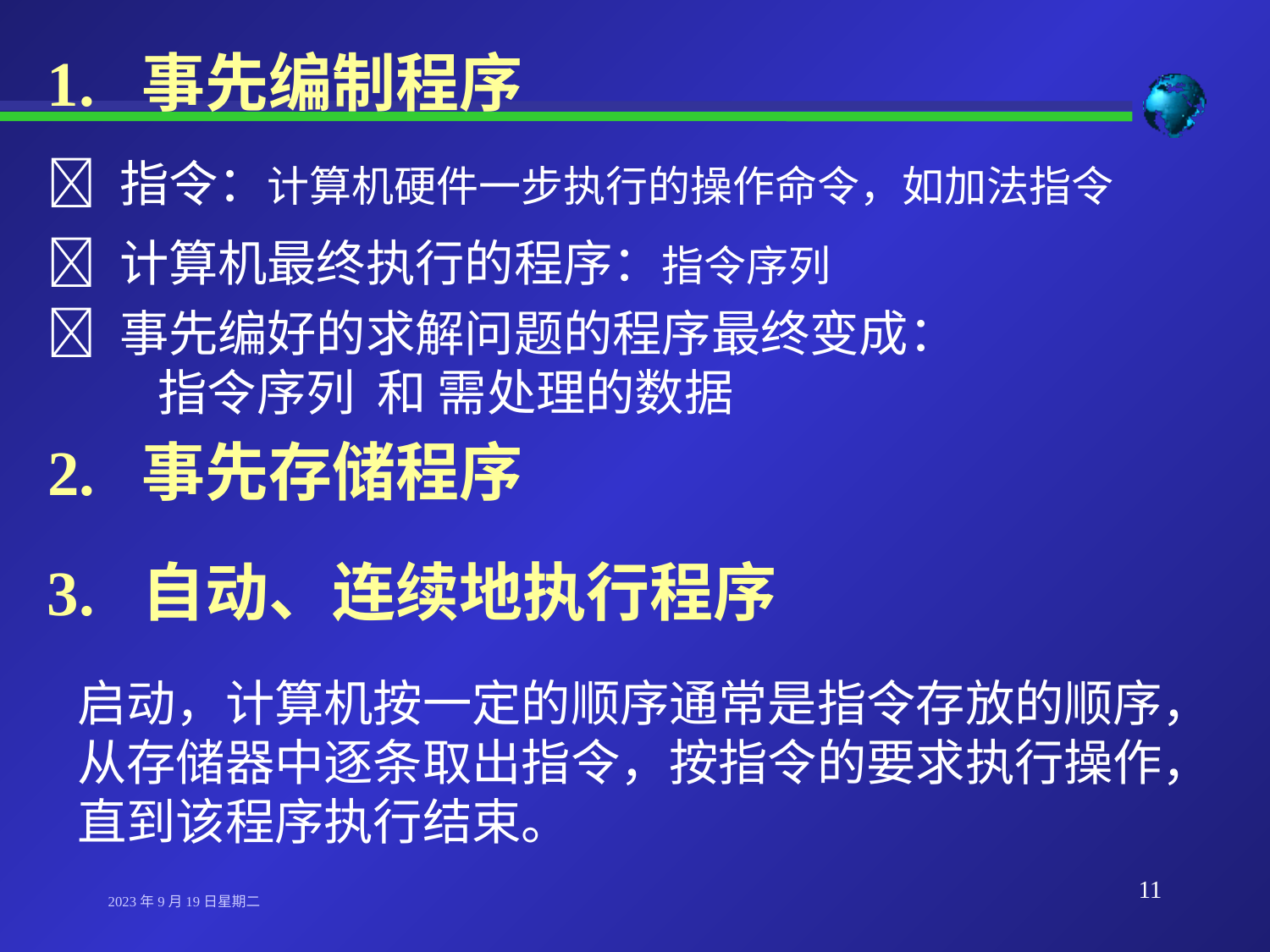

1.  事先编制程序
• 指令：计算机硬件一步执行的操作命令，如加法指令
• 计算机最终执行的程序：指令序列
• 事先编好的求解问题的程序最终变成：
         指令序列  和 需处理的数据
2.  事先存储程序
3.  自动、连续地执行程序
启动，计算机按一定的顺序通常是指令存放的顺序，从存储器中逐条取出指令，按指令的要求执行操作，直到该程序执行结束。
11
2023年9月19日星期二